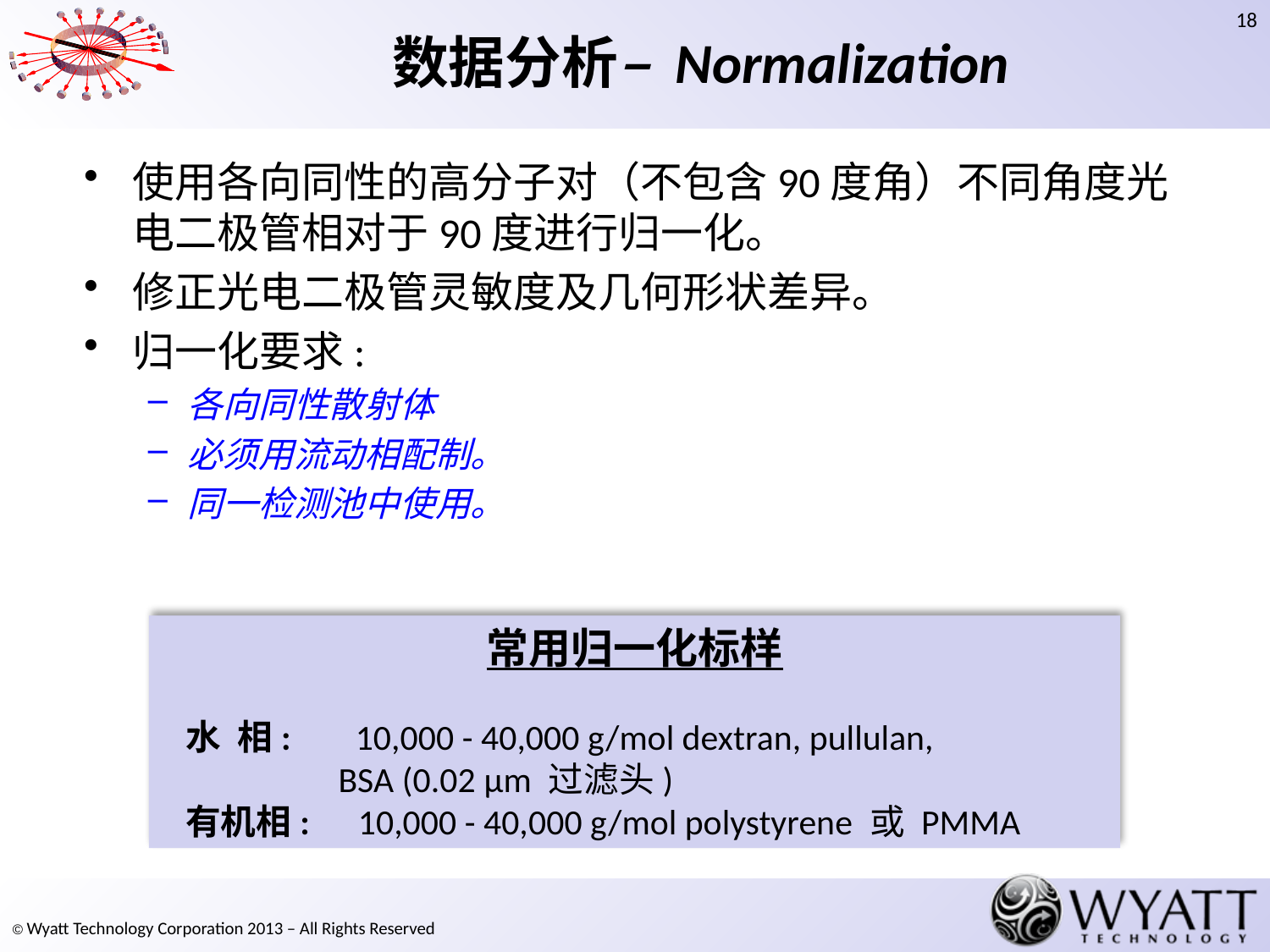

# 数据分析– Normalization
使用各向同性的高分子对（不包含90度角）不同角度光电二极管相对于90度进行归一化。
修正光电二极管灵敏度及几何形状差异。
归一化要求:
各向同性散射体
必须用流动相配制。
同一检测池中使用。

常用归一化标样

  水  相:        10,000 - 40,000 g/mol dextran, pullulan,
                      BSA (0.02 μm 过滤头)
  有机相:      10,000 - 40,000 g/mol polystyrene 或 PMMA